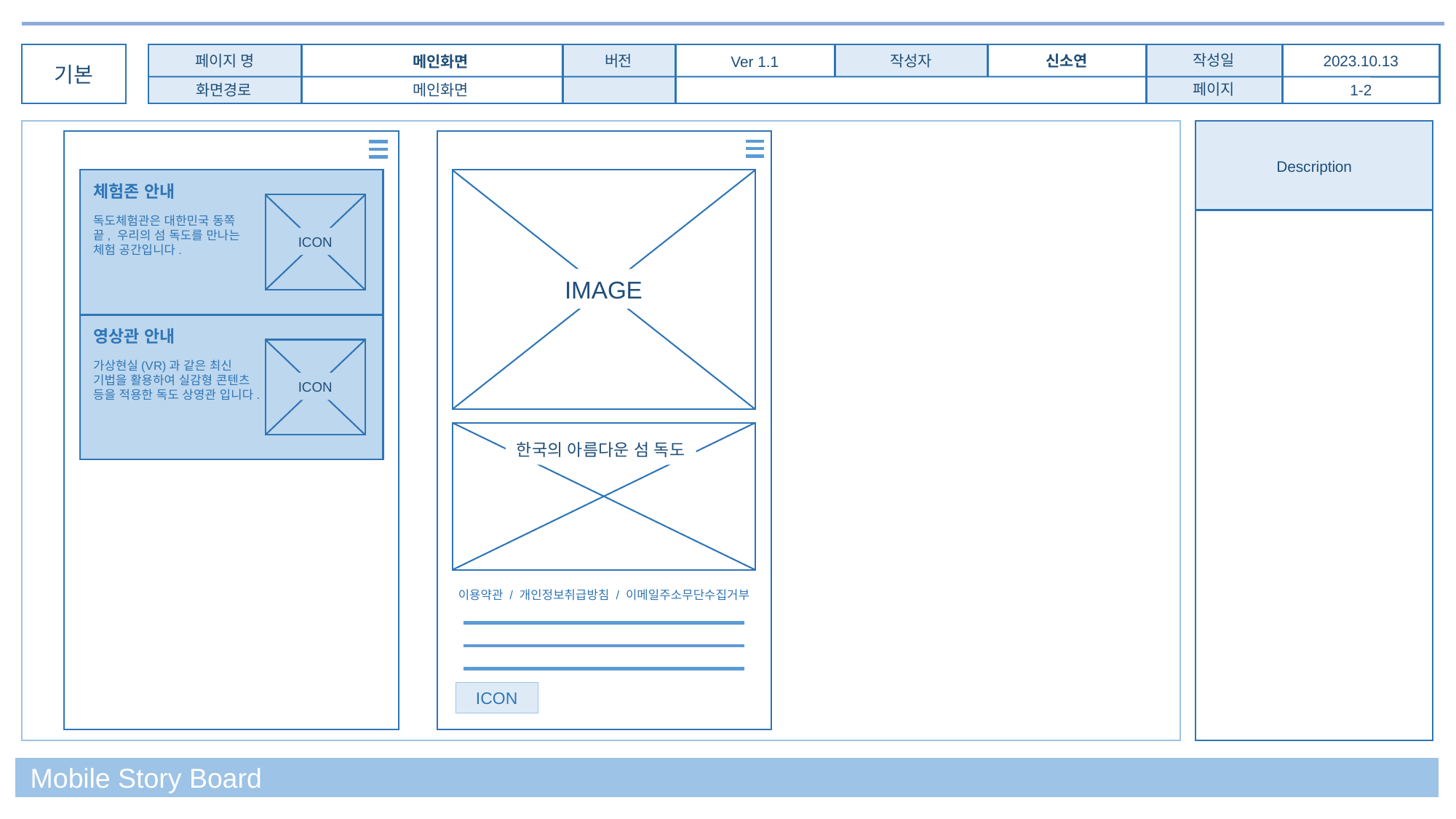

작성일
페이지 명
신소연
2023.10.13
버전
작성자
메인화면
Ver 1.1
기본
페이지
메인화면
화면경로
1-2

Description

ICON

IMAGE
체험존 안내
독도체험관은 대한민국 동쪽 끝, 우리의 섬 독도를 만나는 체험 공간입니다.

ICON
영상관 안내
가상현실(VR)과 같은 최신 기법을 활용하여 실감형 콘텐츠 등을 적용한 독도 상영관 입니다.

한국의 아름다운 섬 독도
이용약관 / 개인정보취급방침 / 이메일주소무단수집거부
ICON
Mobile Story Board